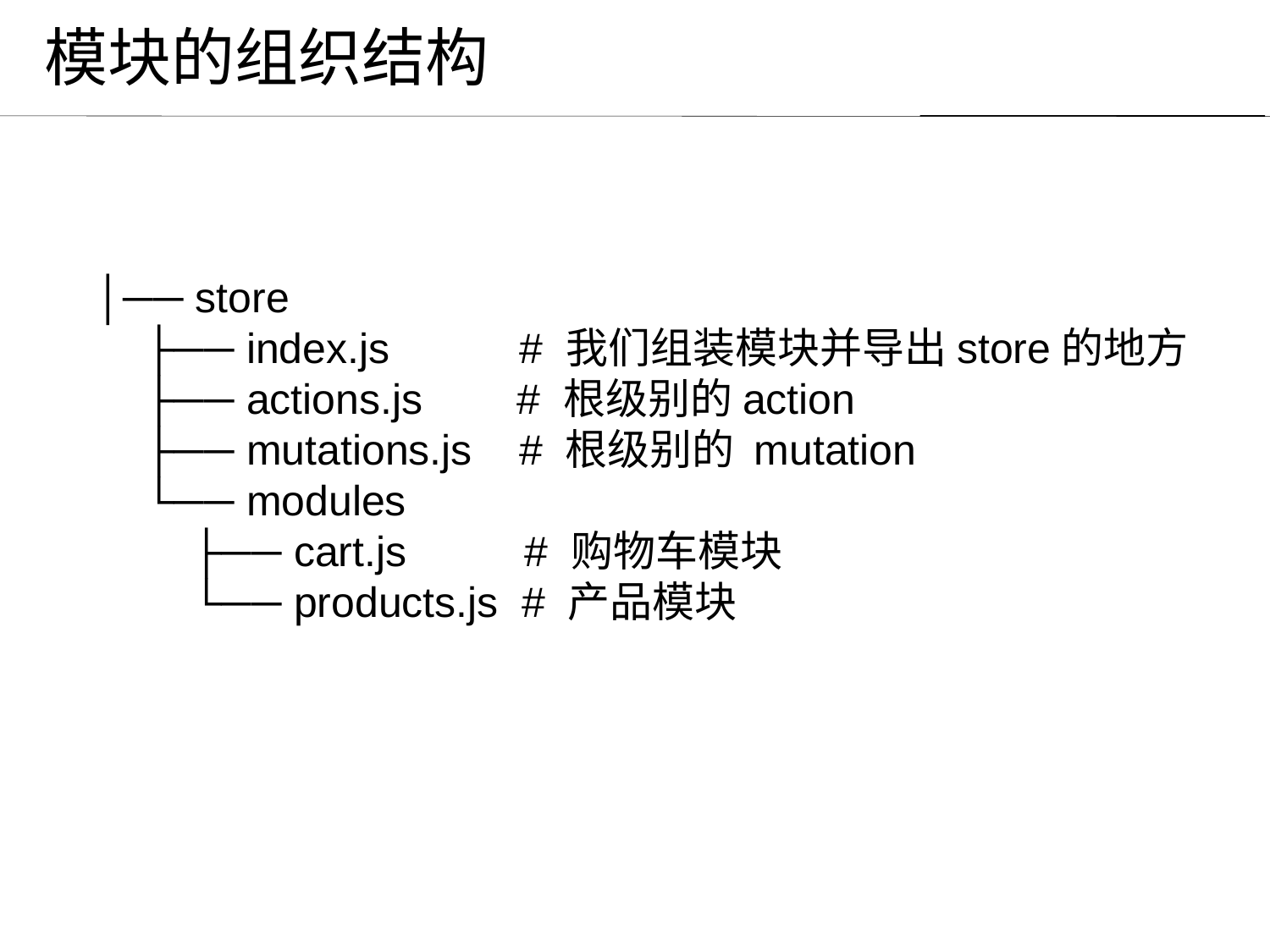

# 模块的组织结构
│── store
    ├── index.js           # 我们组装模块并导出store的地方
    ├── actions.js        # 根级别的action
    ├── mutations.js    # 根级别的 mutation
    └── modules
        ├── cart.js          # 购物车模块
        └── products.js  # 产品模块